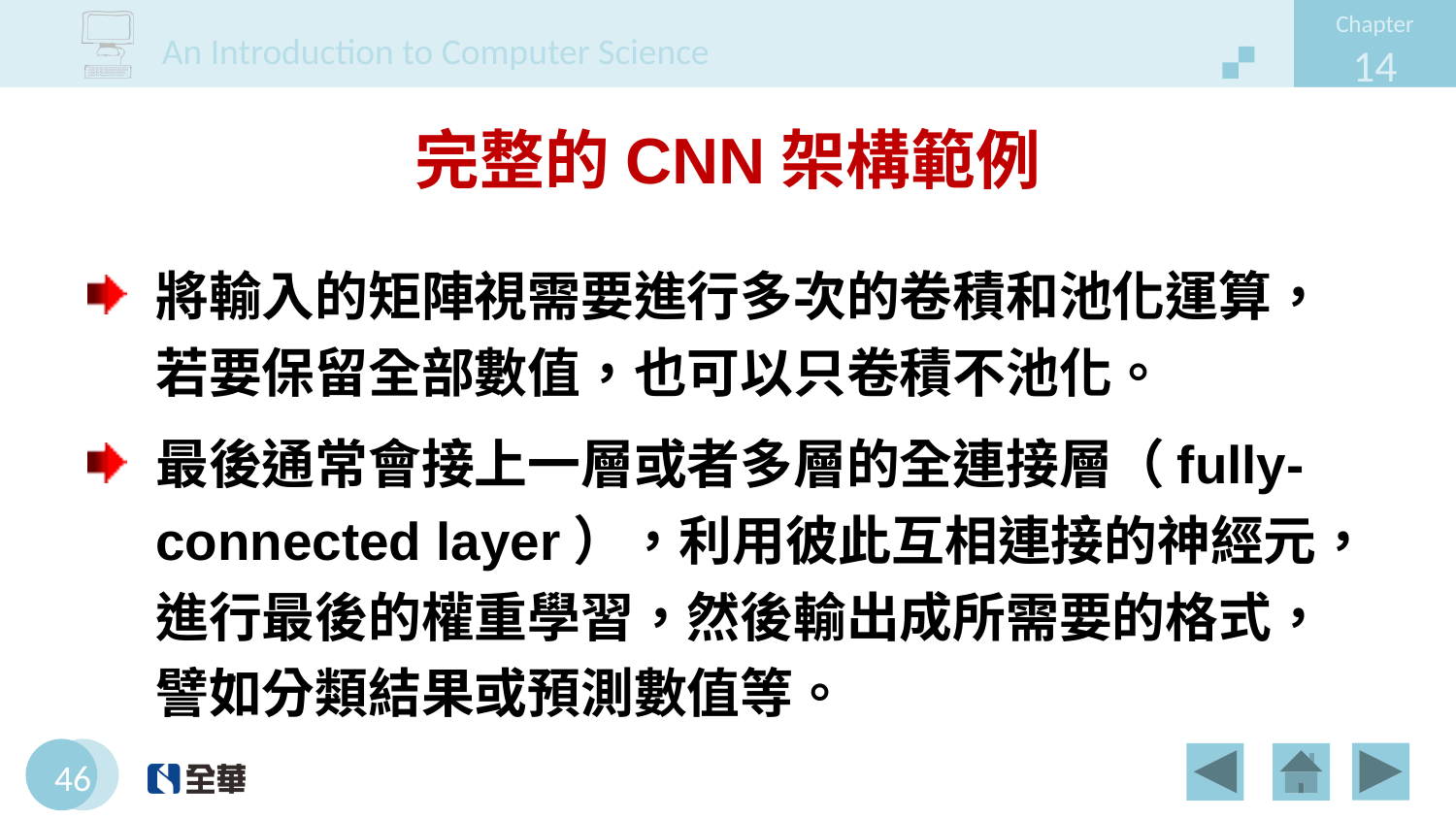

# 完整的CNN架構範例
將輸入的矩陣視需要進行多次的卷積和池化運算，若要保留全部數值，也可以只卷積不池化。
最後通常會接上一層或者多層的全連接層（fully-connected layer），利用彼此互相連接的神經元，進行最後的權重學習，然後輸出成所需要的格式，譬如分類結果或預測數值等。